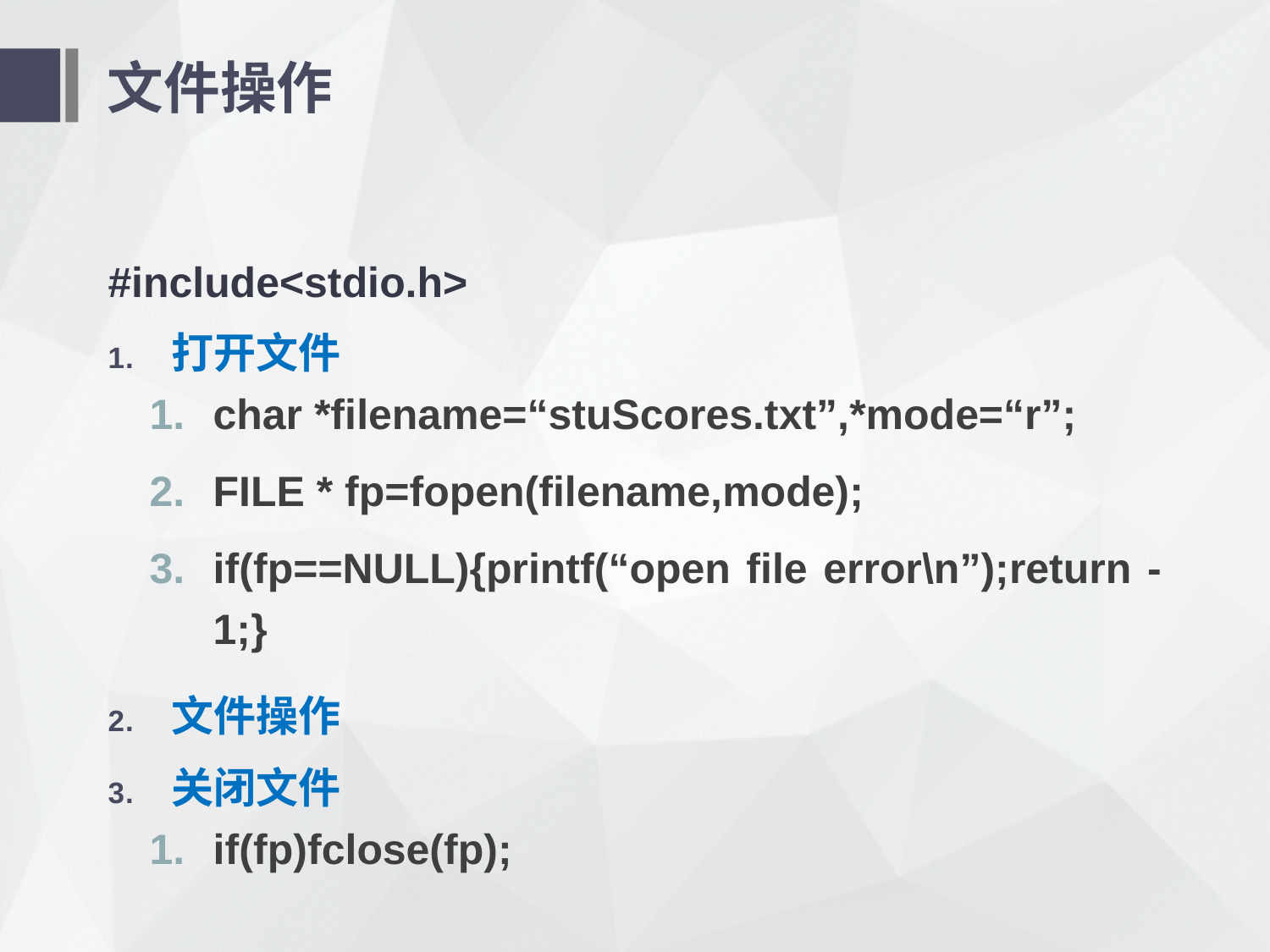

# 文件操作
#include<stdio.h>
打开文件
char *filename=“stuScores.txt”,*mode=“r”;
FILE * fp=fopen(filename,mode);
if(fp==NULL){printf(“open file error\n”);return -1;}
文件操作
关闭文件
if(fp)fclose(fp);